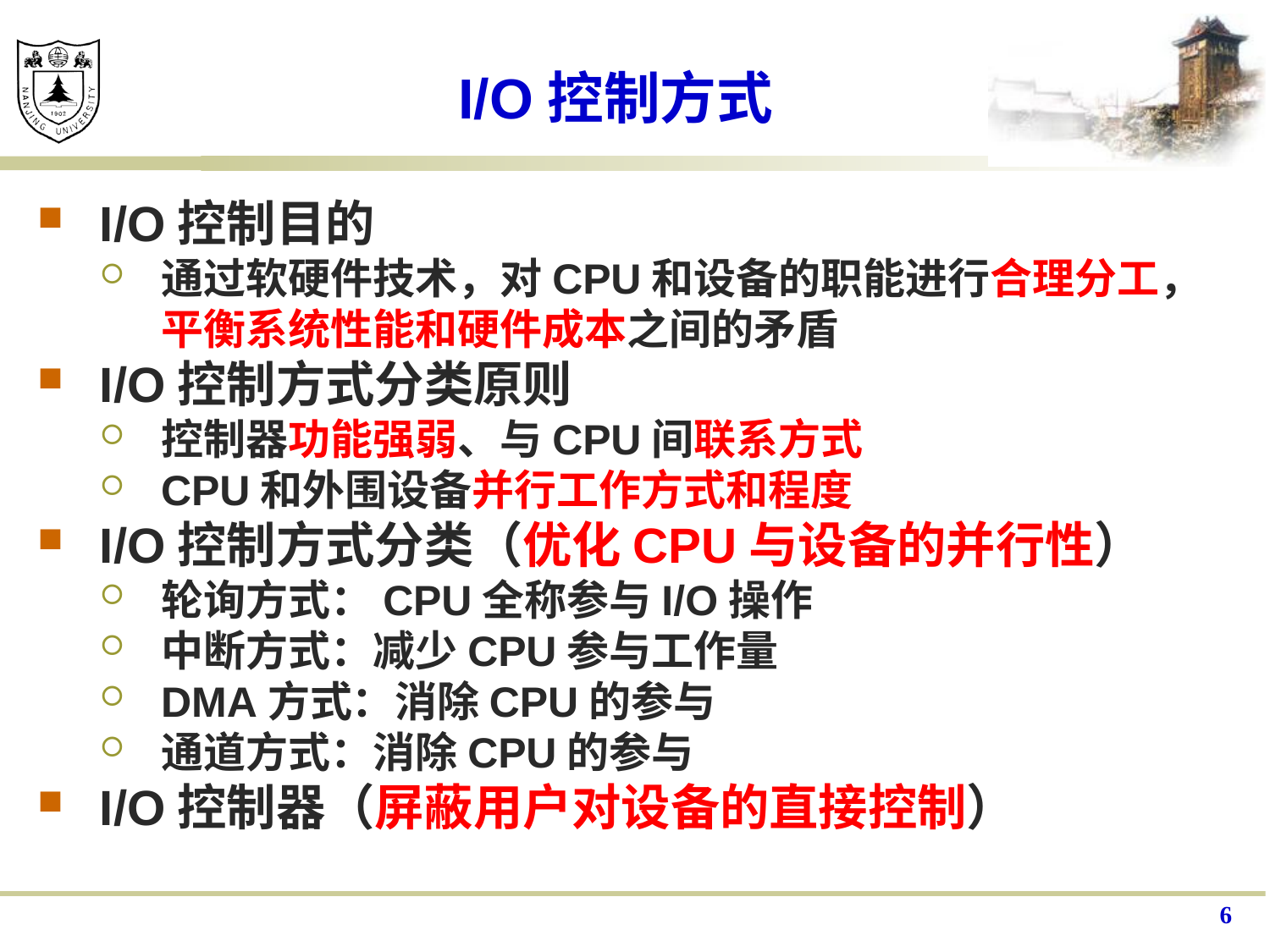

# I/O控制方式
I/O控制目的
通过软硬件技术，对CPU和设备的职能进行合理分工，平衡系统性能和硬件成本之间的矛盾
I/O控制方式分类原则
控制器功能强弱、与CPU间联系方式
CPU和外围设备并行工作方式和程度
I/O控制方式分类（优化CPU与设备的并行性）
轮询方式：CPU全称参与I/O操作
中断方式：减少CPU参与工作量
DMA方式：消除CPU的参与
通道方式：消除CPU的参与
I/O控制器（屏蔽用户对设备的直接控制）

6